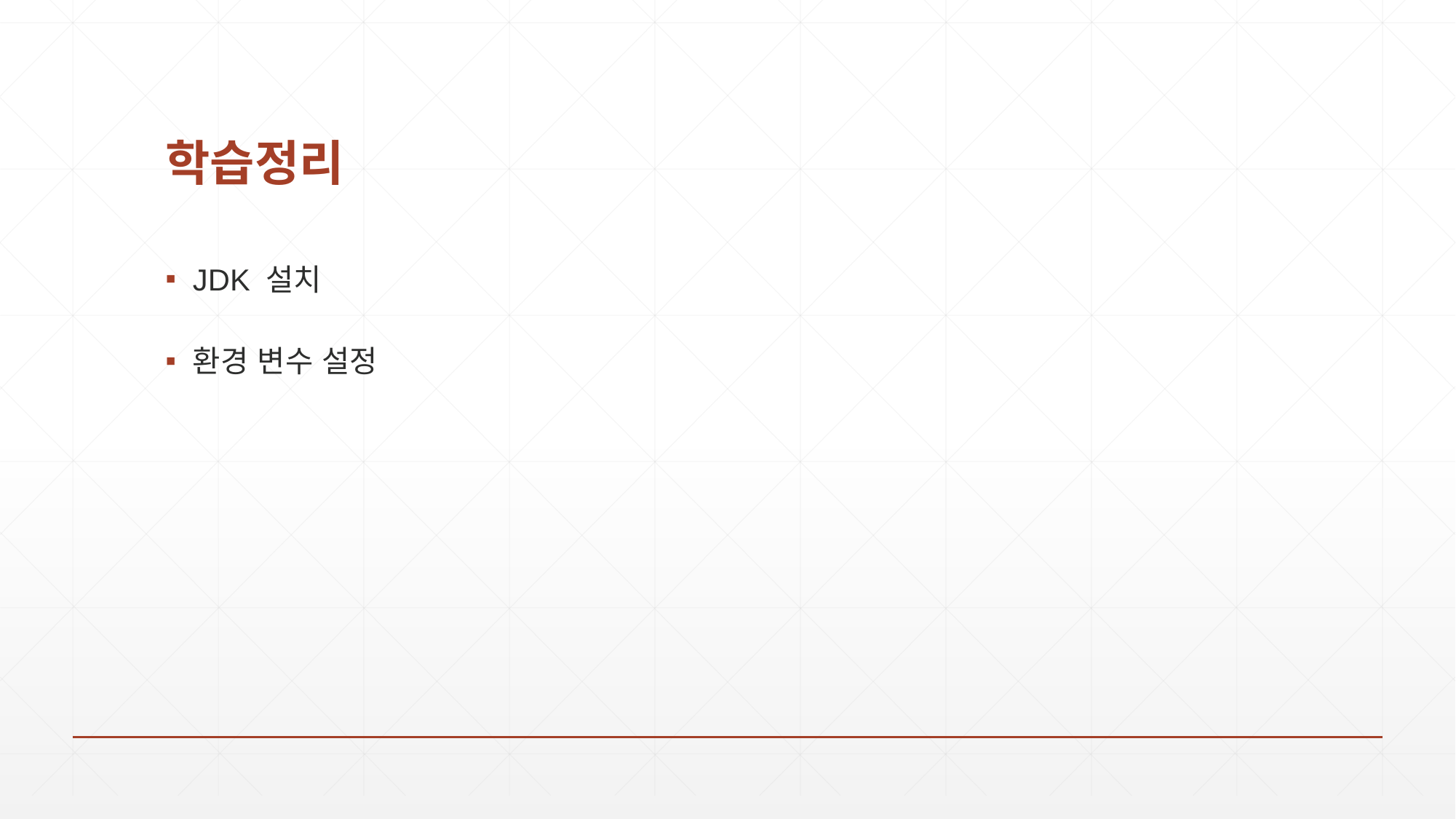

# 학습정리
JDK 설치
환경 변수 설정